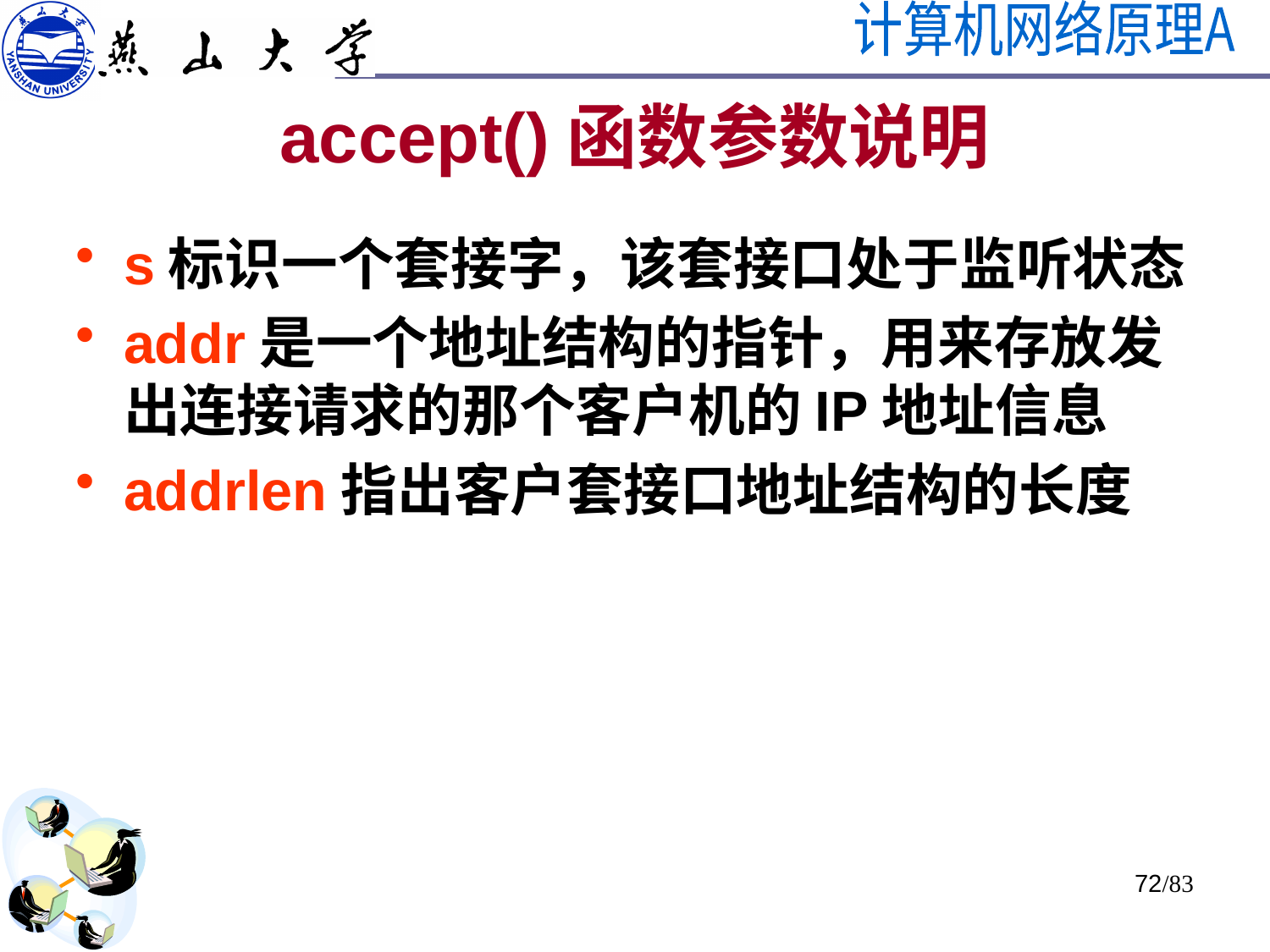

# accept()函数参数说明
s标识一个套接字，该套接口处于监听状态
addr是一个地址结构的指针，用来存放发出连接请求的那个客户机的IP地址信息
addrlen指出客户套接口地址结构的长度

72/83